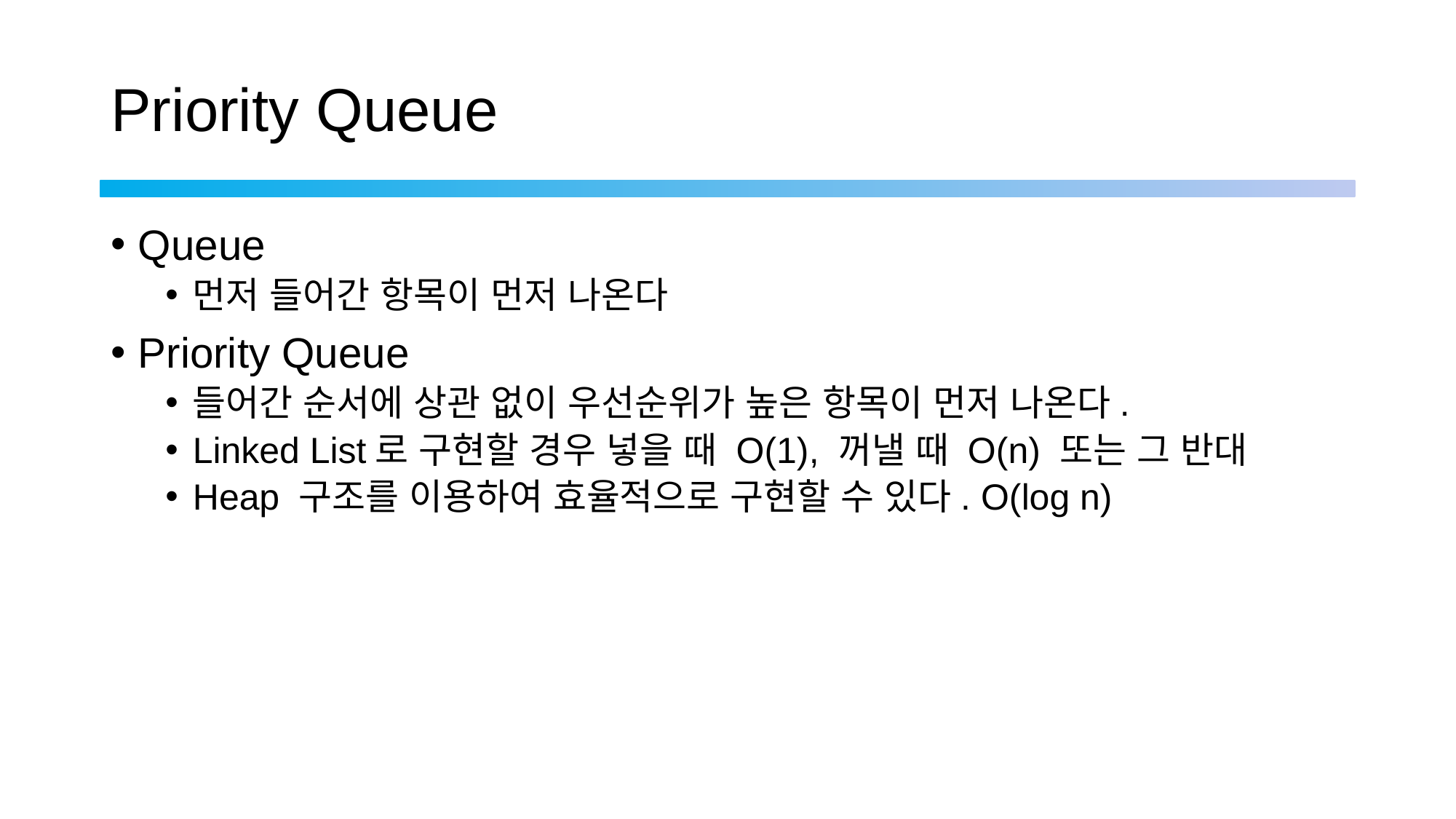

# Priority Queue
Queue
먼저 들어간 항목이 먼저 나온다
Priority Queue
들어간 순서에 상관 없이 우선순위가 높은 항목이 먼저 나온다.
Linked List로 구현할 경우 넣을 때 O(1), 꺼낼 때 O(n) 또는 그 반대
Heap 구조를 이용하여 효율적으로 구현할 수 있다. O(log n)